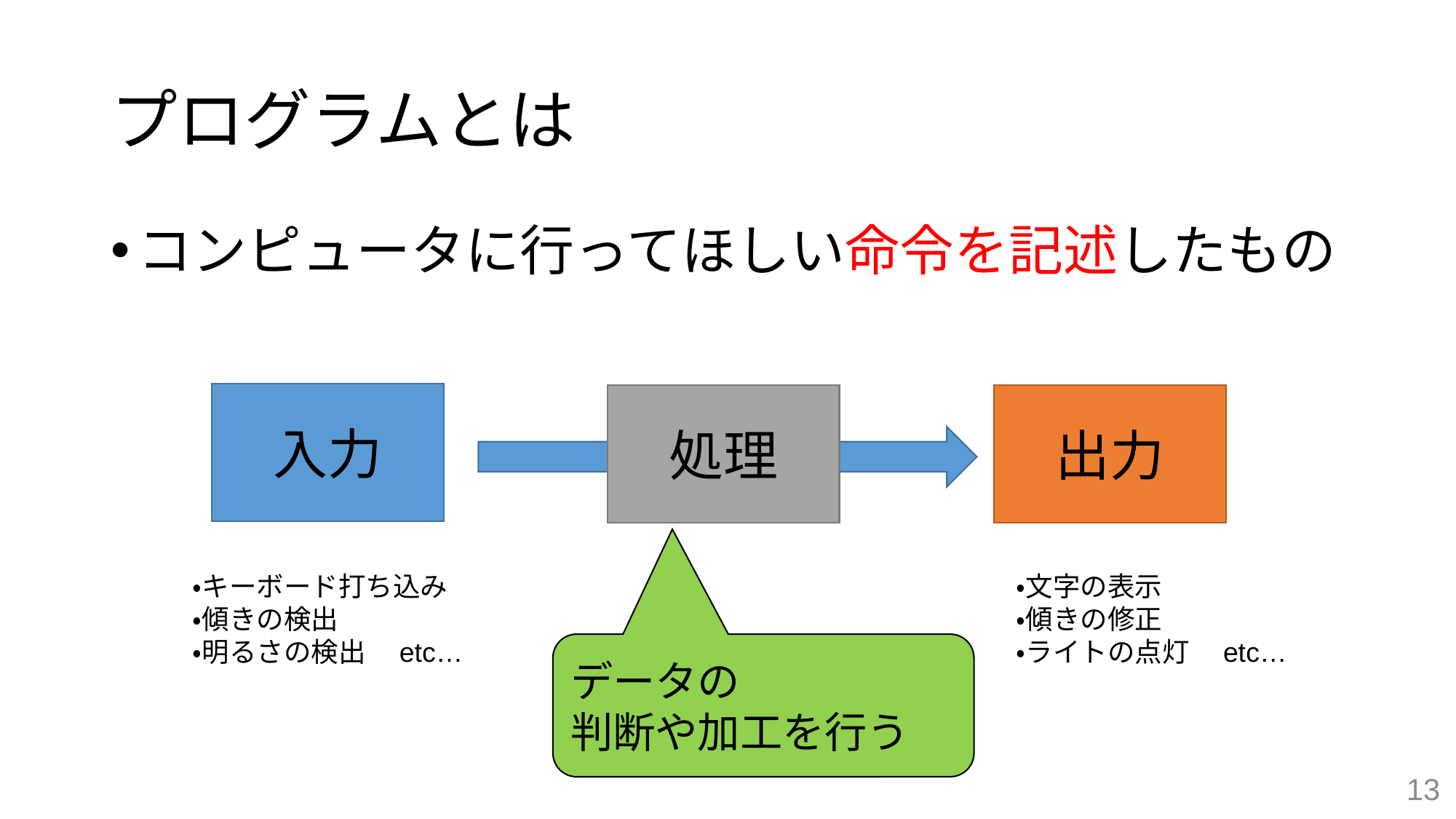

# プログラムとは
コンピュータに行ってほしい命令を記述したもの
入力
処理
出力

・キーボード打ち込み
・傾きの検出
・明るさの検出　etc…
・文字の表示
・傾きの修正
・ライトの点灯　etc…
データの
判断や加工を行う
13